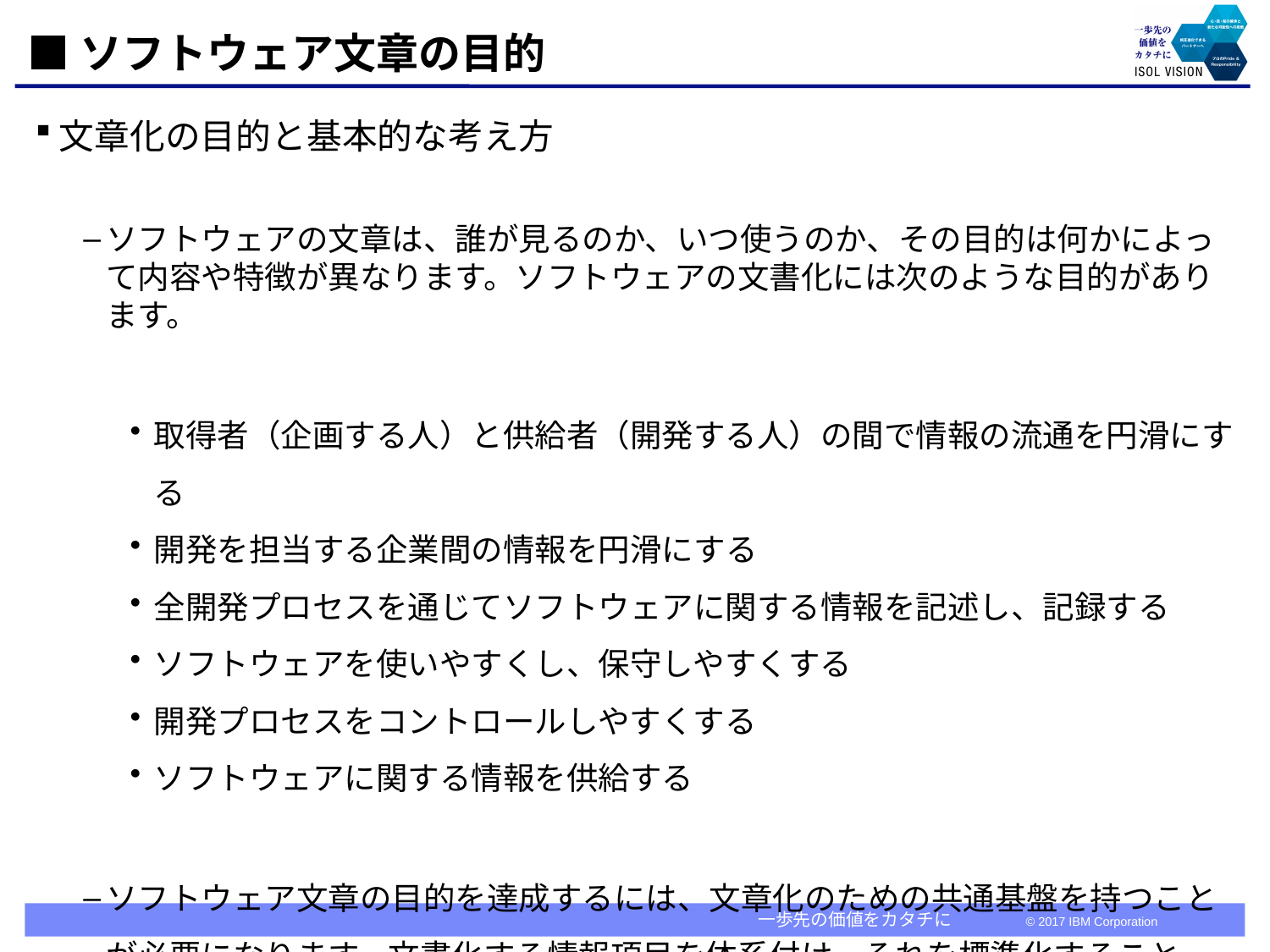

# ■ソフトウェア文章の目的
文章化の目的と基本的な考え方

ソフトウェアの文章は、誰が見るのか、いつ使うのか、その目的は何かによって内容や特徴が異なります。ソフトウェアの文書化には次のような目的があります。

取得者（企画する人）と供給者（開発する人）の間で情報の流通を円滑にする
開発を担当する企業間の情報を円滑にする
全開発プロセスを通じてソフトウェアに関する情報を記述し、記録する
ソフトウェアを使いやすくし、保守しやすくする
開発プロセスをコントロールしやすくする
ソフトウェアに関する情報を供給する

ソフトウェア文章の目的を達成するには、文章化のための共通基盤を持つことが必要になります。文書化する情報項目を体系付け、それを標準化することで、書き手と読み手が共通の物差しを共有できます。